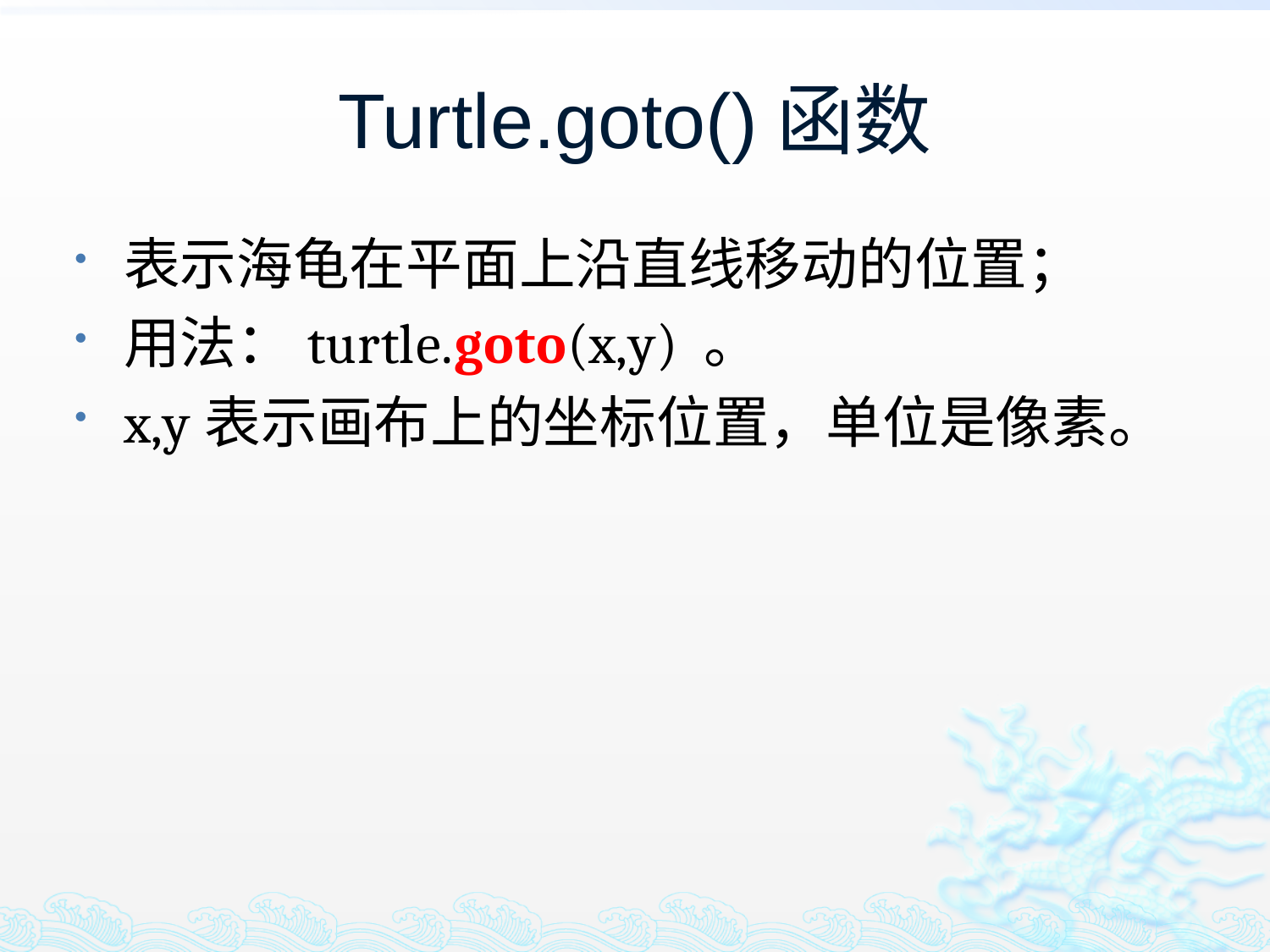

# Turtle.goto()函数
表示海龟在平面上沿直线移动的位置；
用法：turtle.goto(x,y) 。
x,y表示画布上的坐标位置，单位是像素。